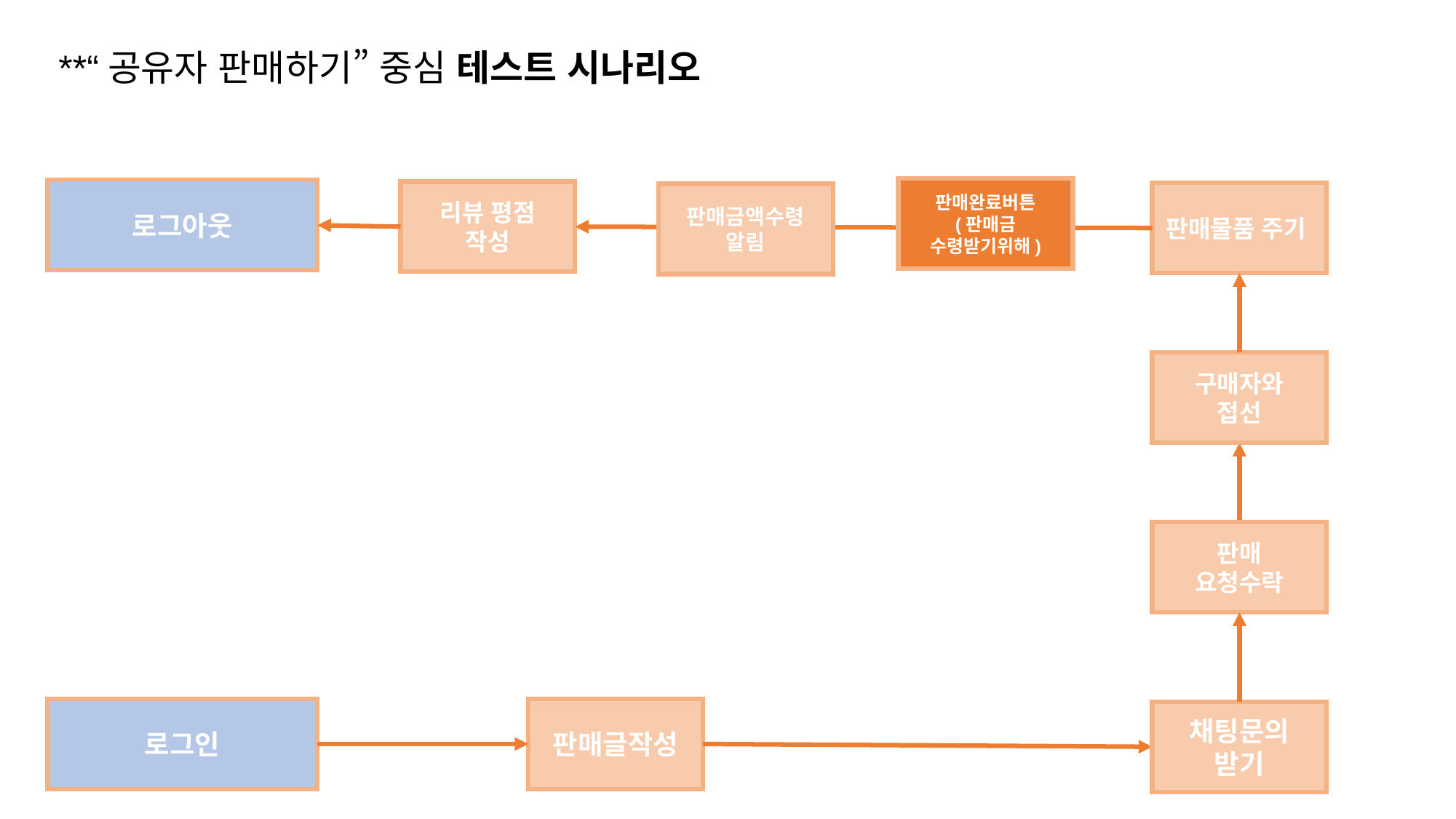

# **“공유자 판매하기” 중심 테스트 시나리오
판매완료버튼
(판매금 수령받기위해)
로그아웃
리뷰 평점
작성
판매물품 주기
판매금액수령 알림
구매자와
접선
판매
요청수락
로그인
판매글작성
채팅문의 받기